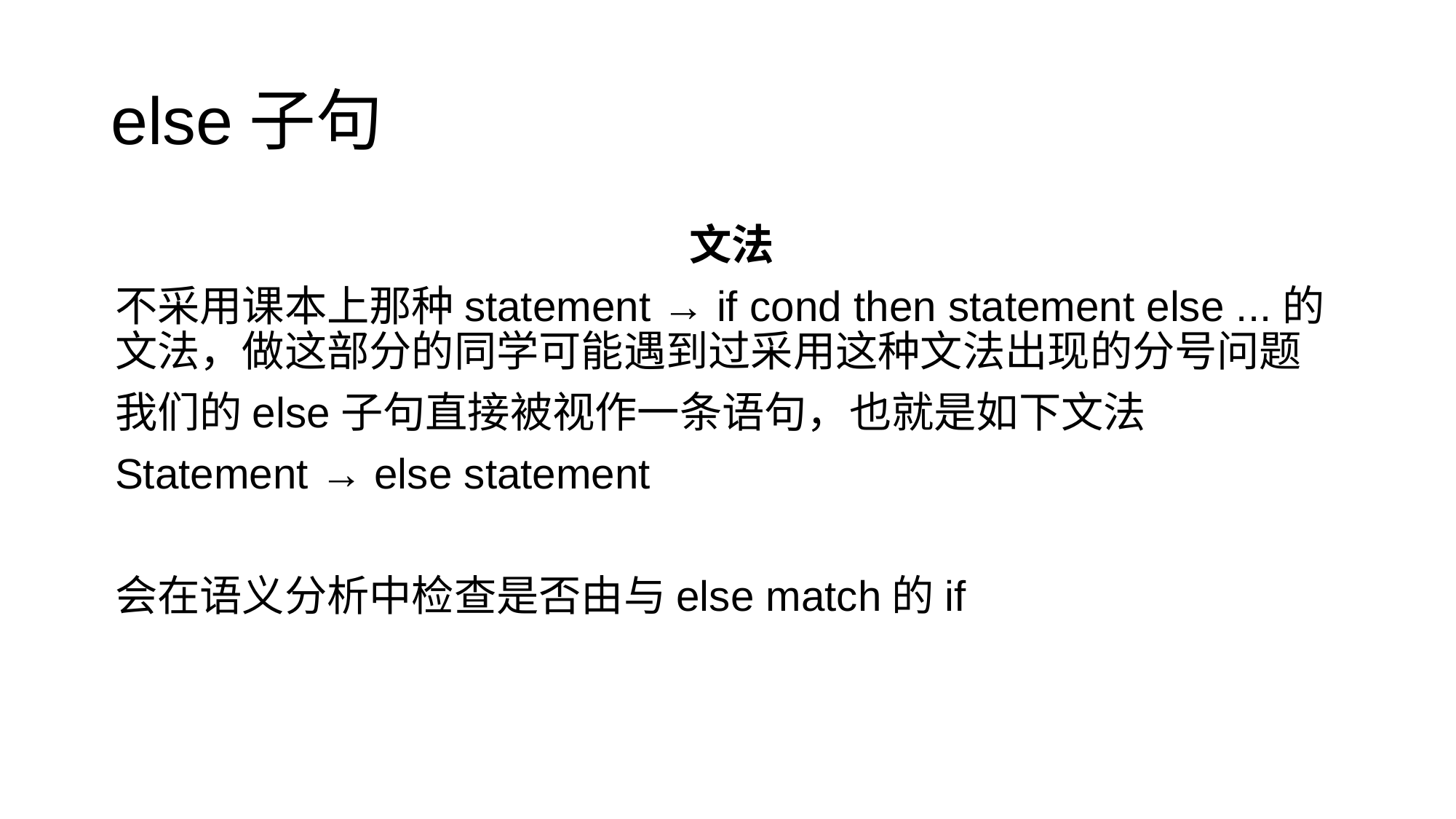

# else子句
文法
不采用课本上那种statement → if cond then statement else ...的文法，做这部分的同学可能遇到过采用这种文法出现的分号问题
我们的else子句直接被视作一条语句，也就是如下文法
Statement → else statement

会在语义分析中检查是否由与else match的if